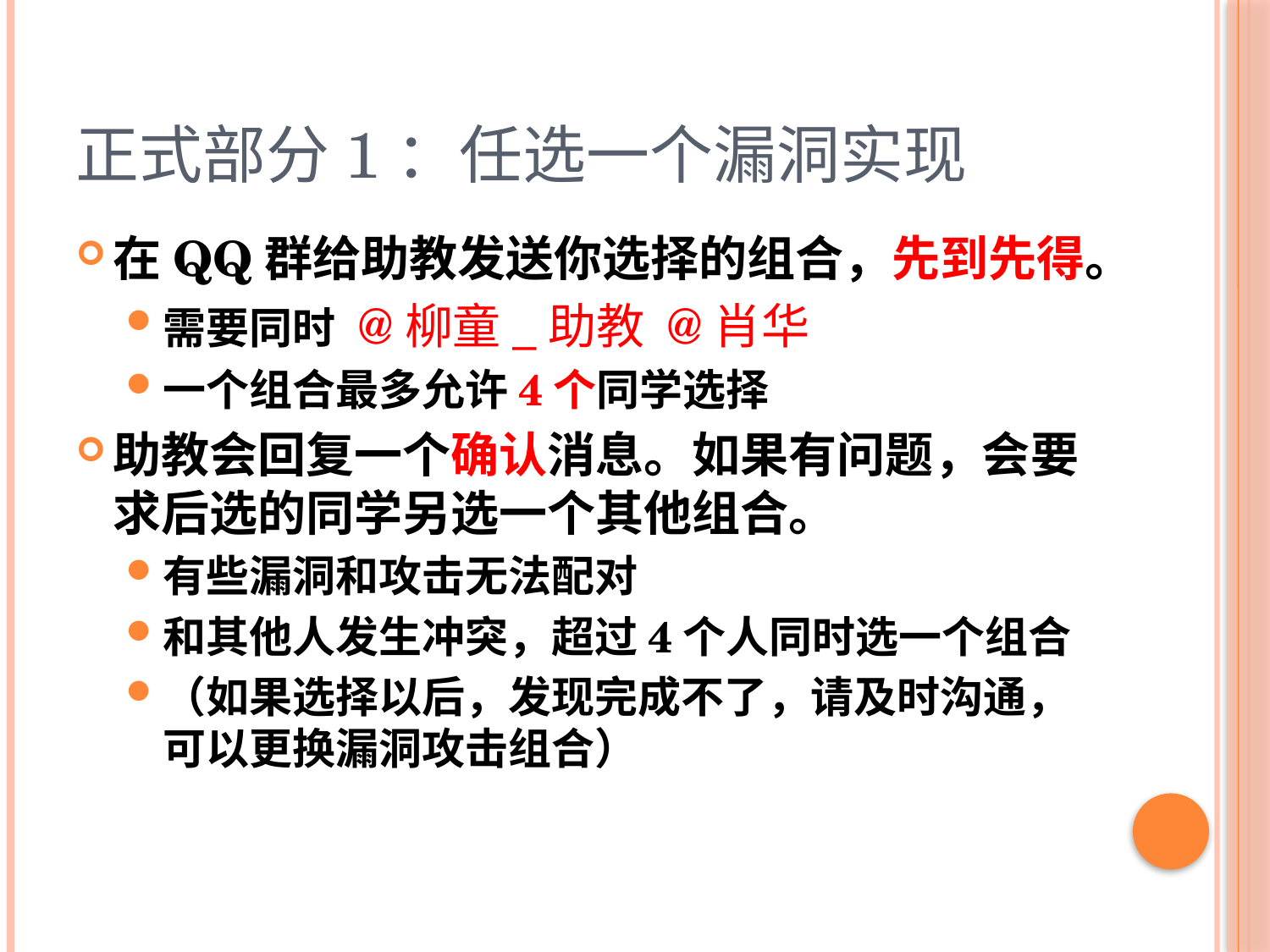

# 正式部分1：任选一个漏洞实现
在QQ群给助教发送你选择的组合，先到先得。
需要同时 @柳童_助教 @肖华
一个组合最多允许4个同学选择
助教会回复一个确认消息。如果有问题，会要求后选的同学另选一个其他组合。
有些漏洞和攻击无法配对
和其他人发生冲突，超过4个人同时选一个组合
（如果选择以后，发现完成不了，请及时沟通，可以更换漏洞攻击组合）